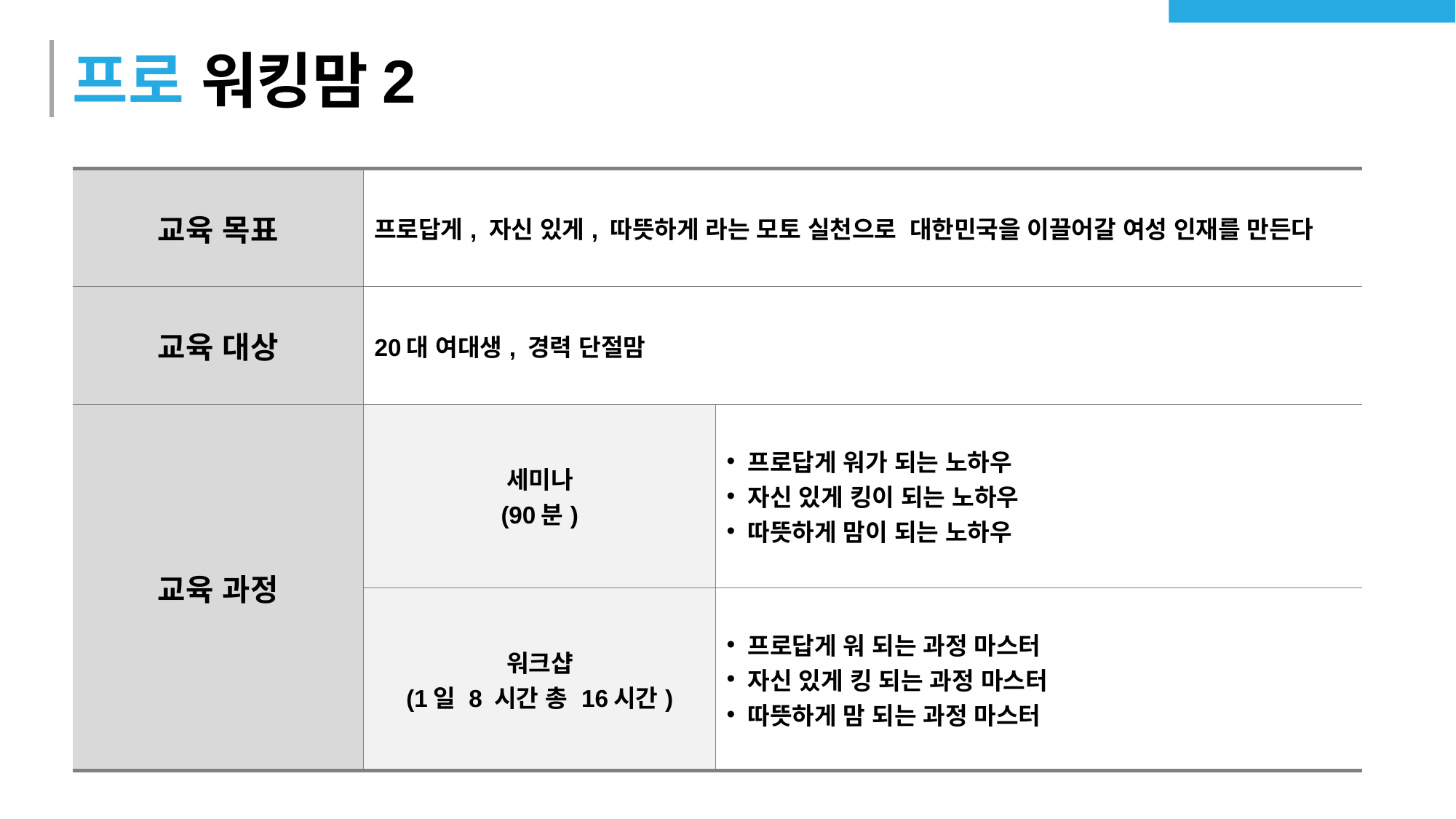

# 프로 워킹맘2
| 교육 목표 | 프로답게, 자신 있게, 따뜻하게 라는 모토 실천으로 대한민국을 이끌어갈 여성 인재를 만든다 |  |
| --- | --- | --- |
| 교육 대상 | 20대 여대생, 경력 단절맘 |  |
| 교육 과정 | 세미나 (90분) | 프로답게 워가 되는 노하우 자신 있게 킹이 되는 노하우 따뜻하게 맘이 되는 노하우 |
|  | 워크샵 (1일 8 시간 총 16시간) | 프로답게 워 되는 과정 마스터 자신 있게 킹 되는 과정 마스터 따뜻하게 맘 되는 과정 마스터 |